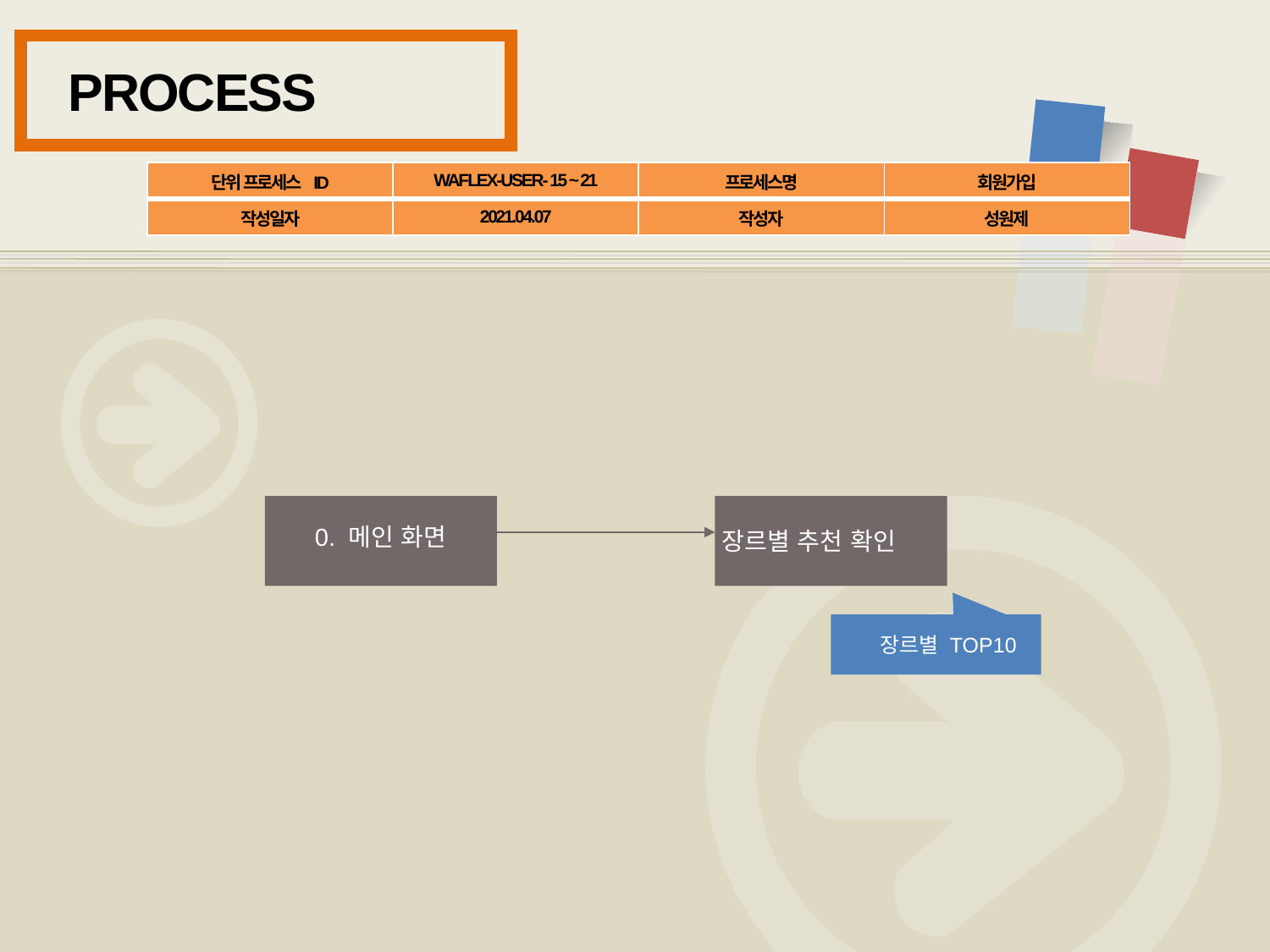

# PROCESS

| 단위 프로세스 ID | WAFLEX-USER- 15 ~ 21 | 프로세스명 | 회원가입 |
| --- | --- | --- | --- |
| 작성일자 | 2021.04.07 | 작성자 | 성원제 |

0. 메인 화면
장르별 추천 확인

장르별 TOP10